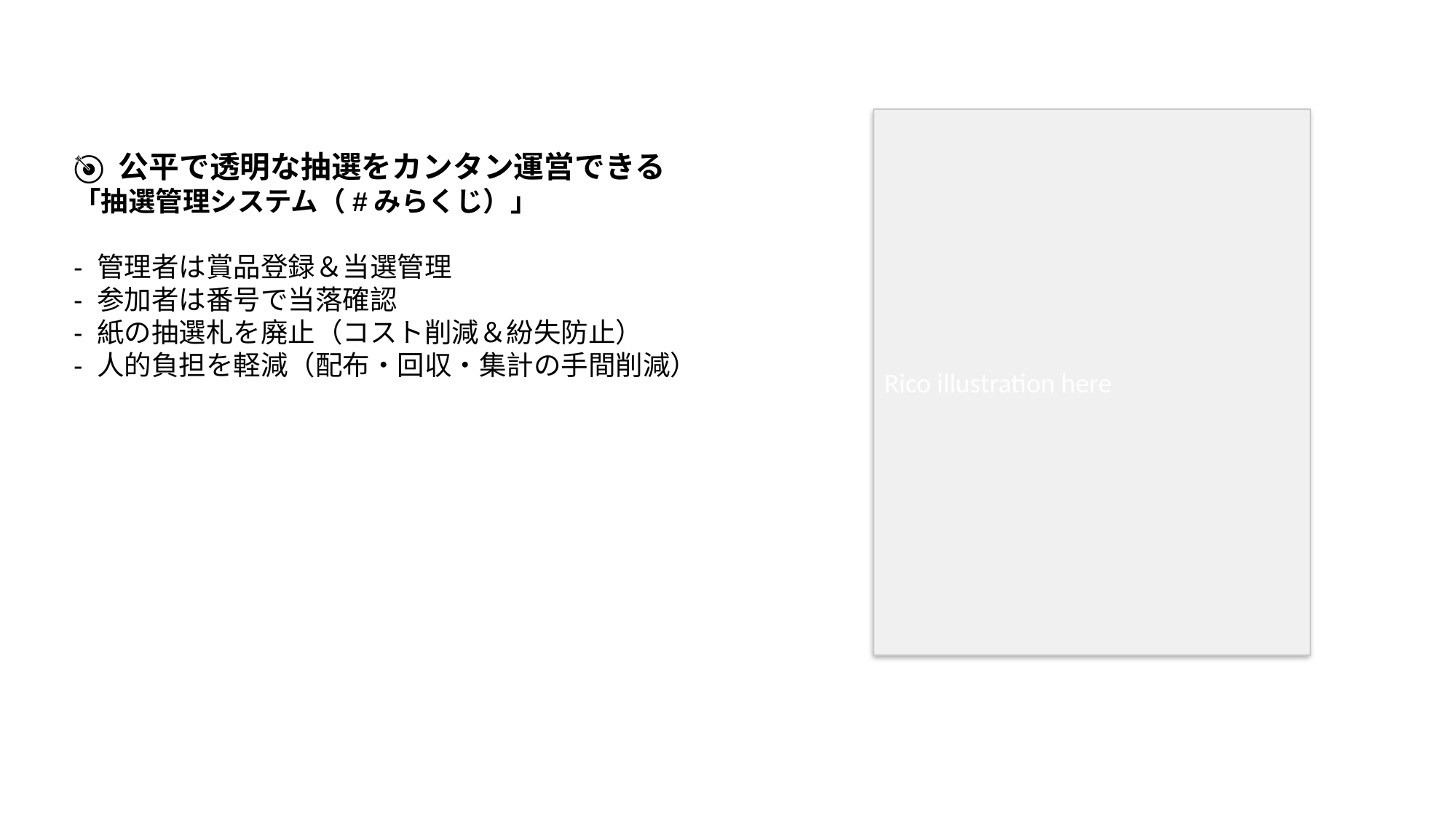

🎯 公平で透明な抽選をカンタン運営できる
「抽選管理システム（#みらくじ）」
- 管理者は賞品登録＆当選管理
- 参加者は番号で当落確認
- 紙の抽選札を廃止（コスト削減＆紛失防止）
- 人的負担を軽減（配布・回収・集計の手間削減）
Rico illustration here